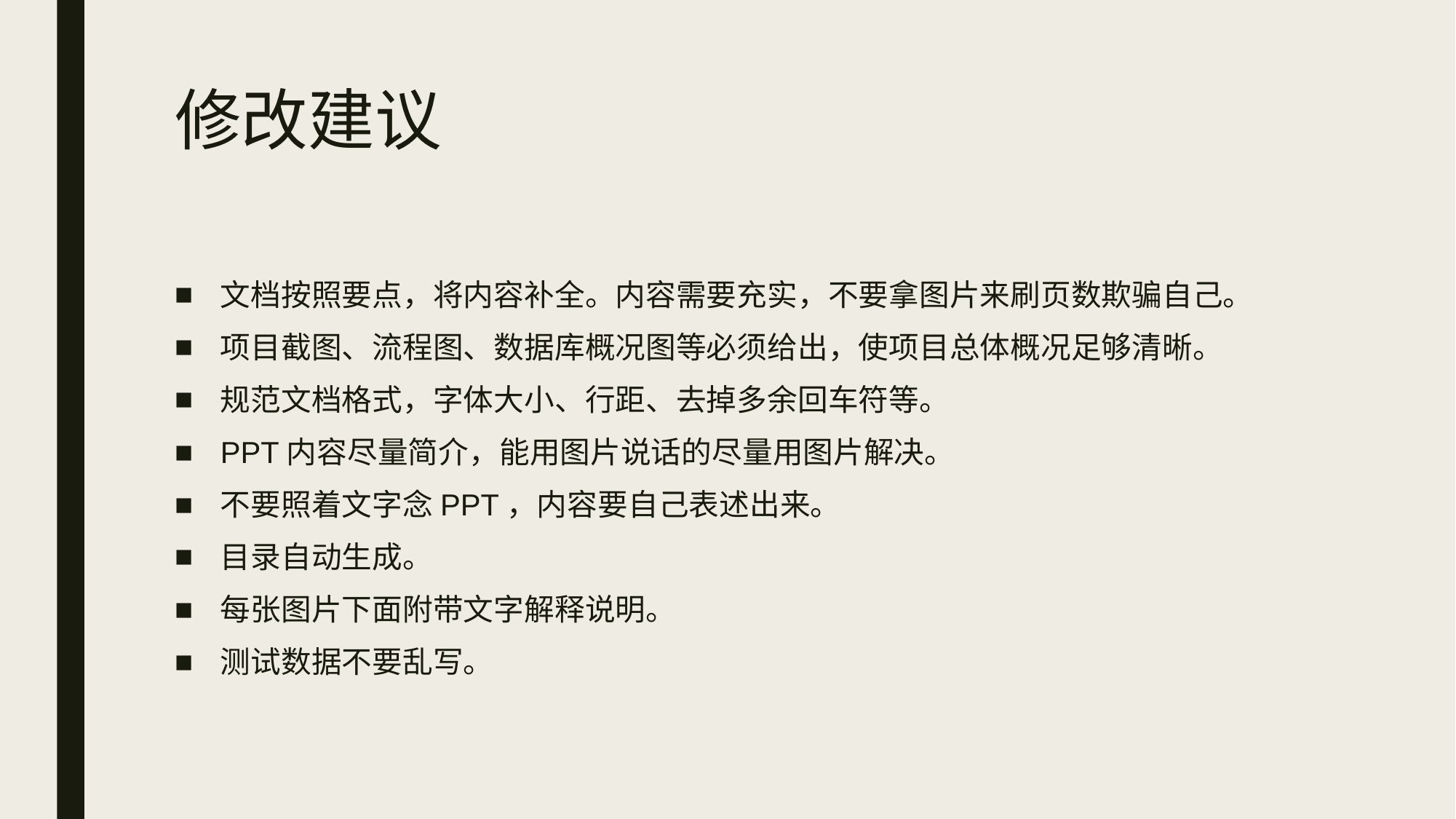

# 修改建议
文档按照要点，将内容补全。内容需要充实，不要拿图片来刷页数欺骗自己。
项目截图、流程图、数据库概况图等必须给出，使项目总体概况足够清晰。
规范文档格式，字体大小、行距、去掉多余回车符等。
PPT内容尽量简介，能用图片说话的尽量用图片解决。
不要照着文字念PPT，内容要自己表述出来。
目录自动生成。
每张图片下面附带文字解释说明。
测试数据不要乱写。